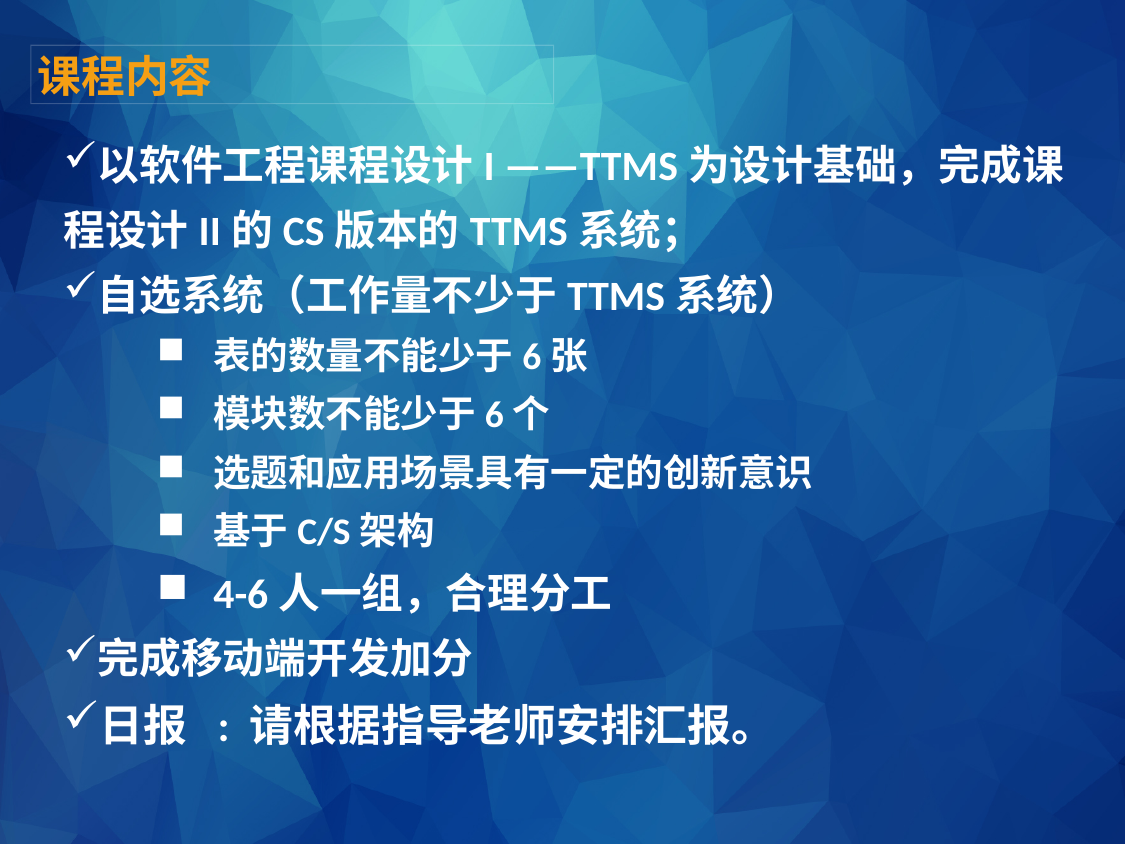

课程内容
以软件工程课程设计I ——TTMS为设计基础，完成课程设计II的CS版本的TTMS系统；
自选系统（工作量不少于TTMS系统）
表的数量不能少于6张
模块数不能少于6个
选题和应用场景具有一定的创新意识
基于C/S架构
4-6人一组，合理分工
完成移动端开发加分
日报  : 请根据指导老师安排汇报。